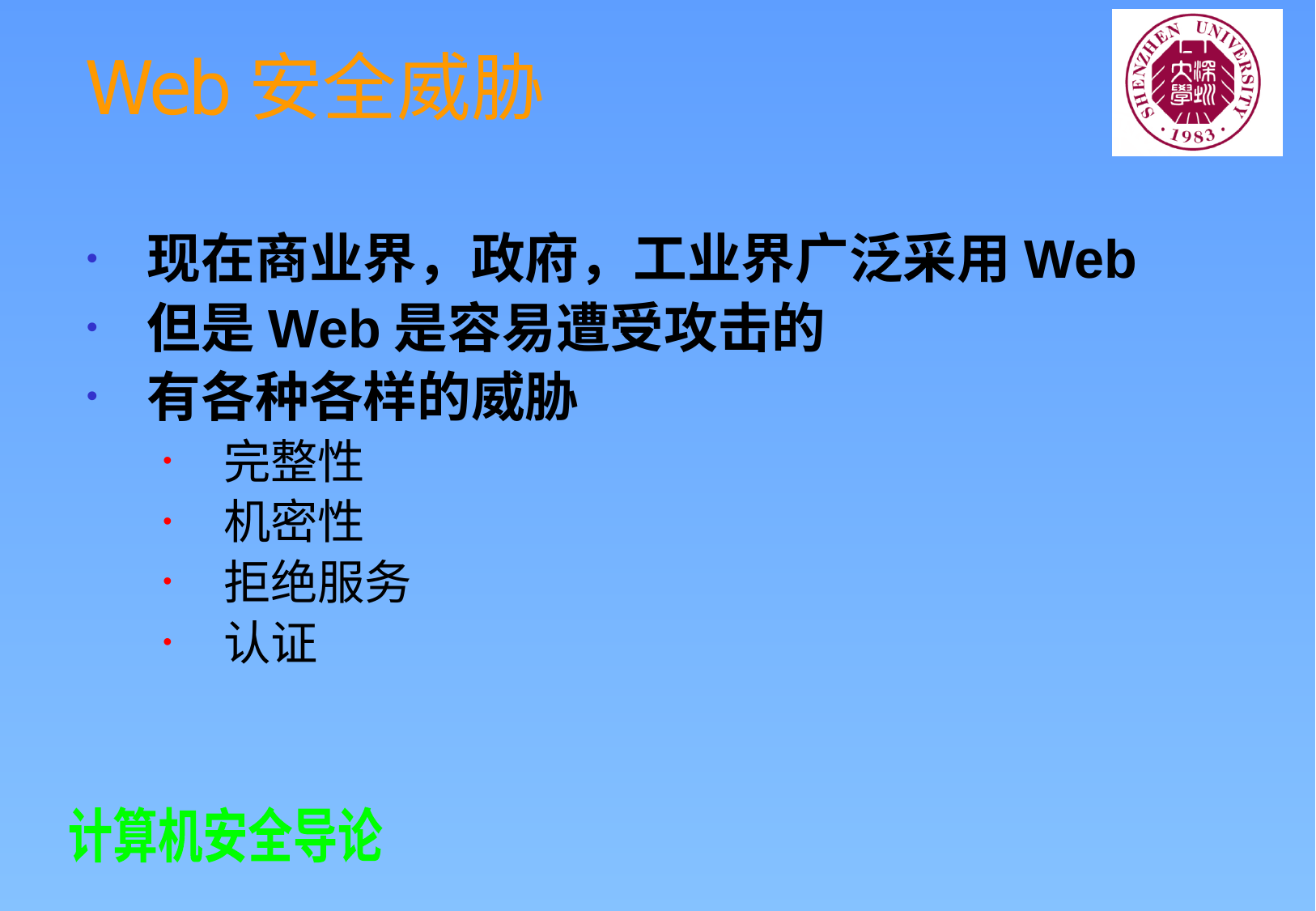

# Web安全威胁
现在商业界，政府，工业界广泛采用Web
但是Web是容易遭受攻击的
有各种各样的威胁
完整性
机密性
拒绝服务
认证